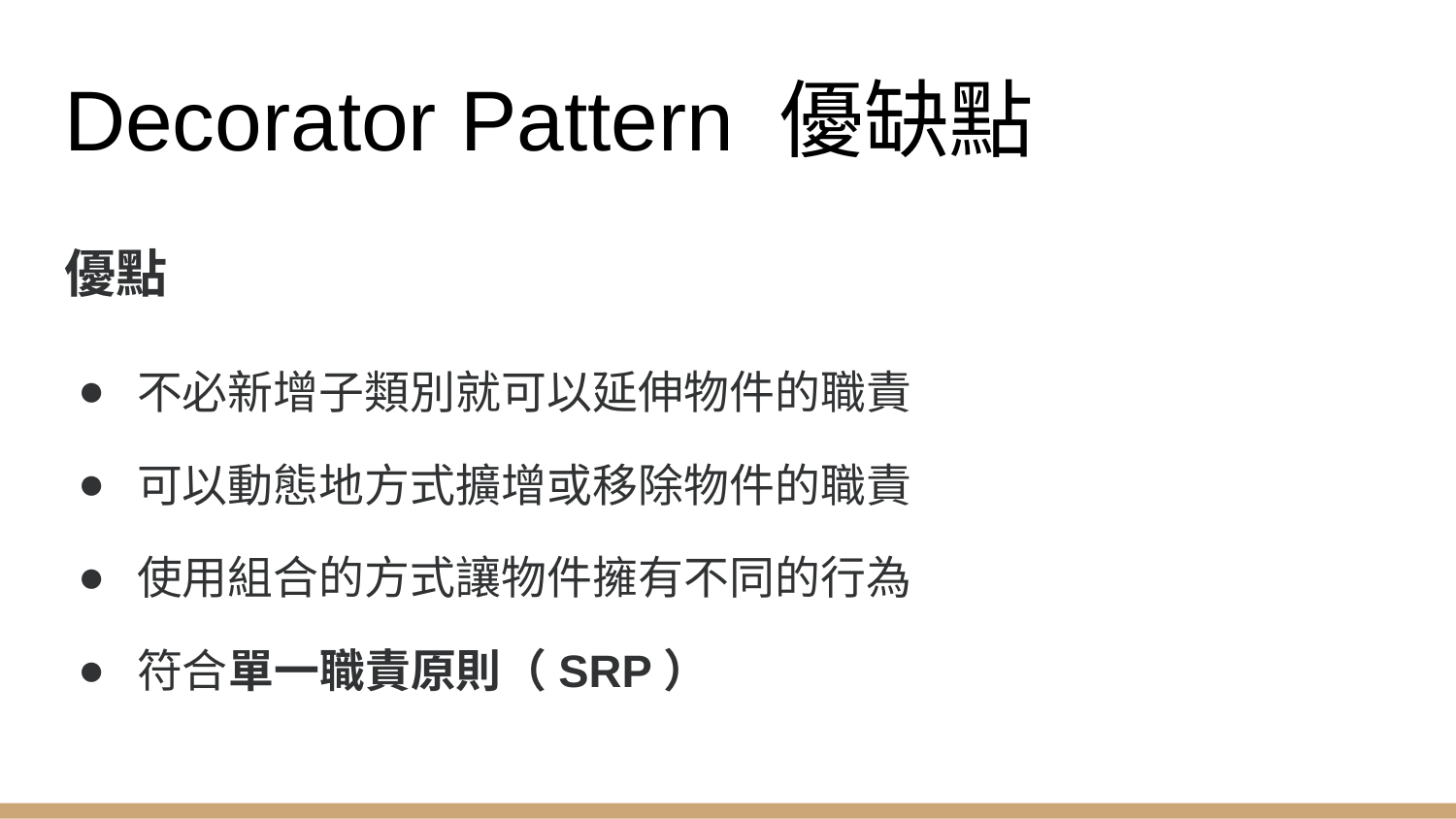

# Decorator Pattern 優缺點
優點
不必新增子類別就可以延伸物件的職責
可以動態地方式擴增或移除物件的職責
使用組合的方式讓物件擁有不同的行為
符合單一職責原則（SRP）